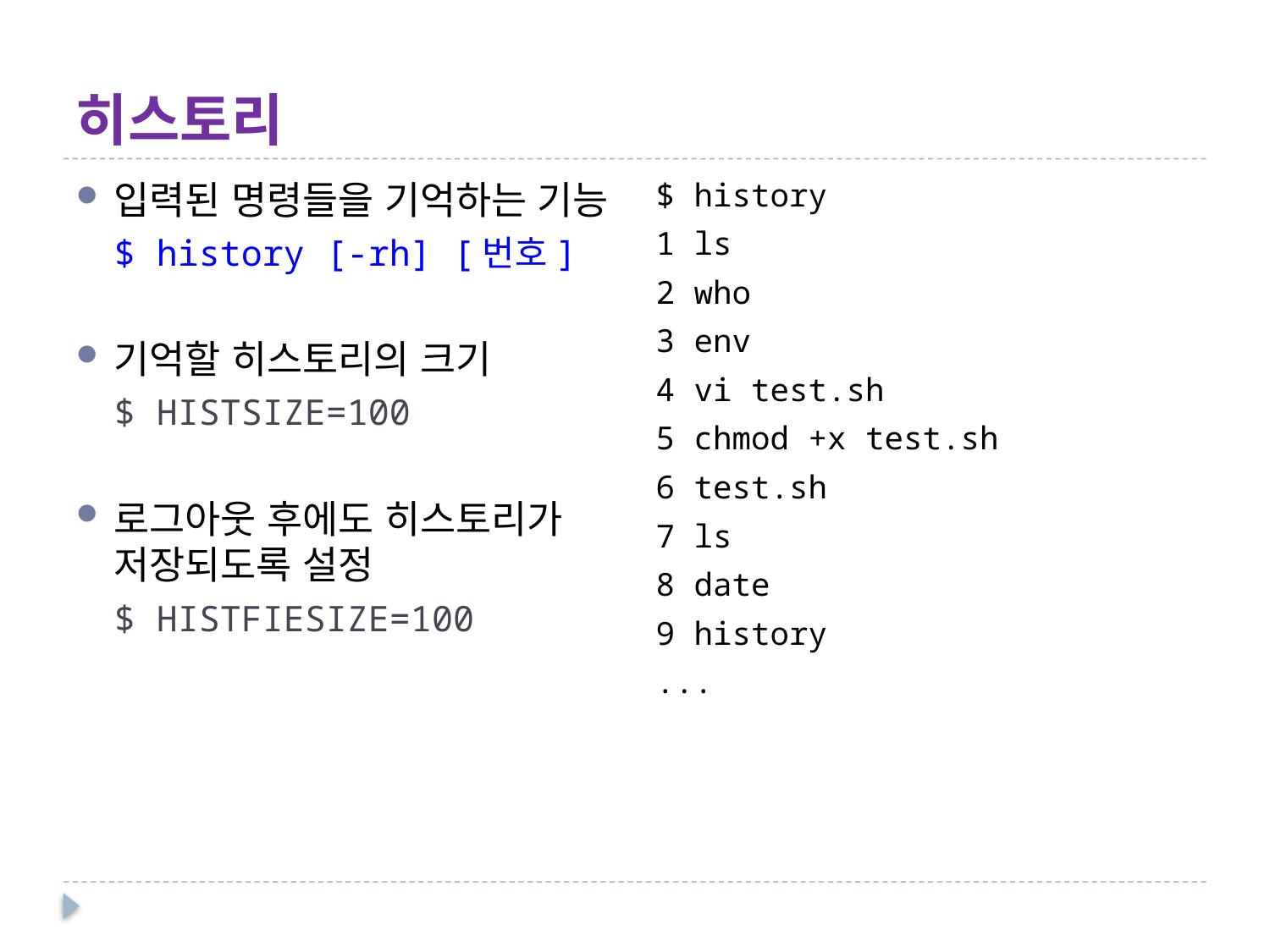

# 히스토리
$ history
1 ls
2 who
3 env
4 vi test.sh
5 chmod +x test.sh
6 test.sh
7 ls
8 date
9 history
...

입력된 명령들을 기억하는 기능
$ history [-rh] [번호]

기억할 히스토리의 크기
$ HISTSIZE=100

로그아웃 후에도 히스토리가 저장되도록 설정
$ HISTFIESIZE=100